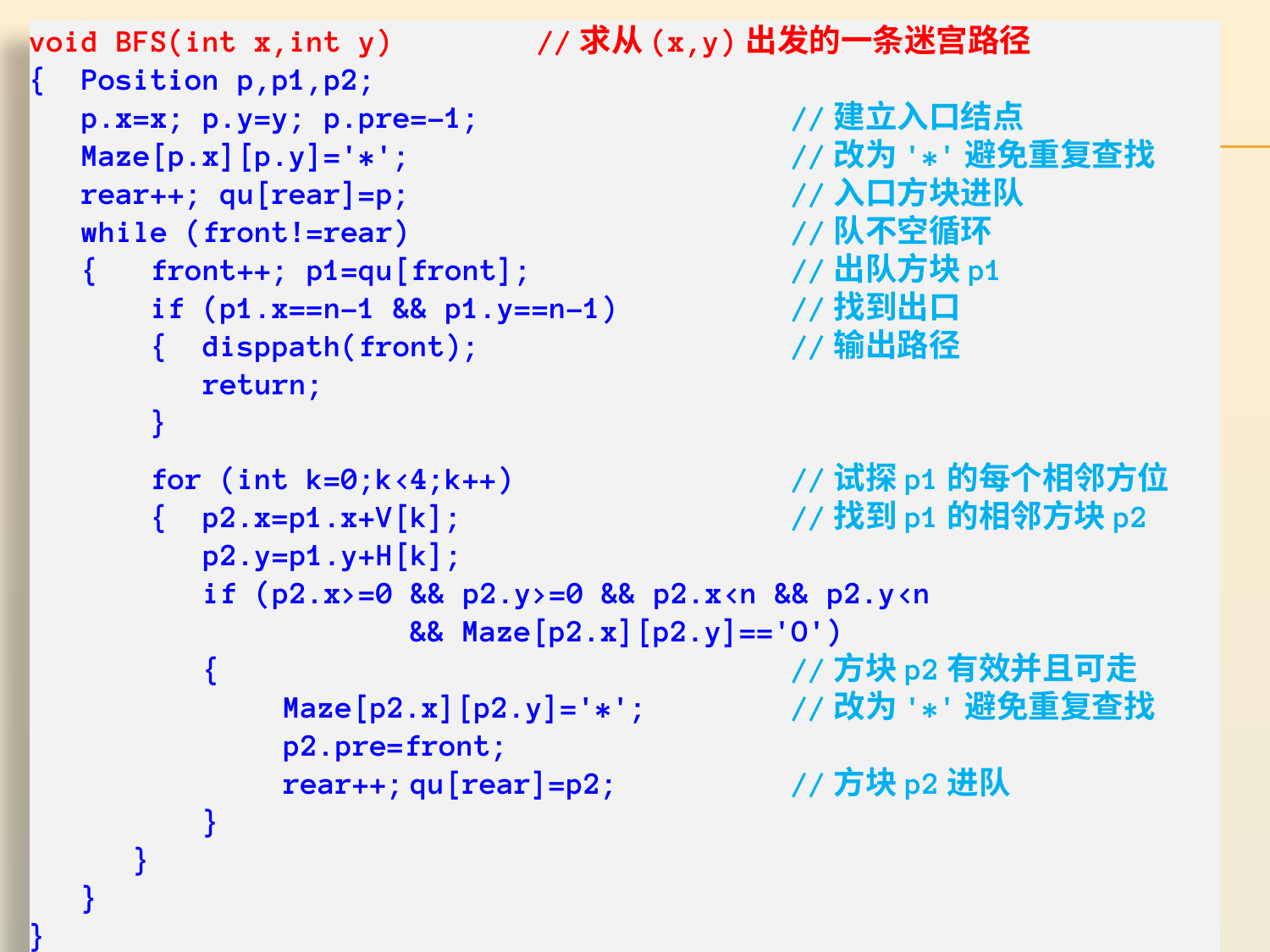

void BFS(int x,int y)		//求从(x,y)出发的一条迷宫路径
{  Position p,p1,p2;
   p.x=x; p.y=y; p.pre=-1;			//建立入口结点
   Maze[p.x][p.y]='*';			//改为'*'避免重复查找
   rear++; qu[rear]=p;			//入口方块进队
   while (front!=rear)			//队不空循环
   {   front++; p1=qu[front];			//出队方块p1
       if (p1.x==n-1 && p1.y==n-1)		//找到出口
       {  disppath(front);			//输出路径
          return;
       }
       for (int k=0;k<4;k++)			//试探p1的每个相邻方位
       {  p2.x=p1.x+V[k];			//找到p1的相邻方块p2
          p2.y=p1.y+H[k];
          if (p2.x>=0 && p2.y>=0 && p2.x<n && p2.y<n
			&& Maze[p2.x][p2.y]=='O')
          {					//方块p2有效并且可走
		Maze[p2.x][p2.y]='*';		//改为'*'避免重复查找
		p2.pre=front;
		rear++;	qu[rear]=p2;		//方块p2进队
          }
      }
   }
}